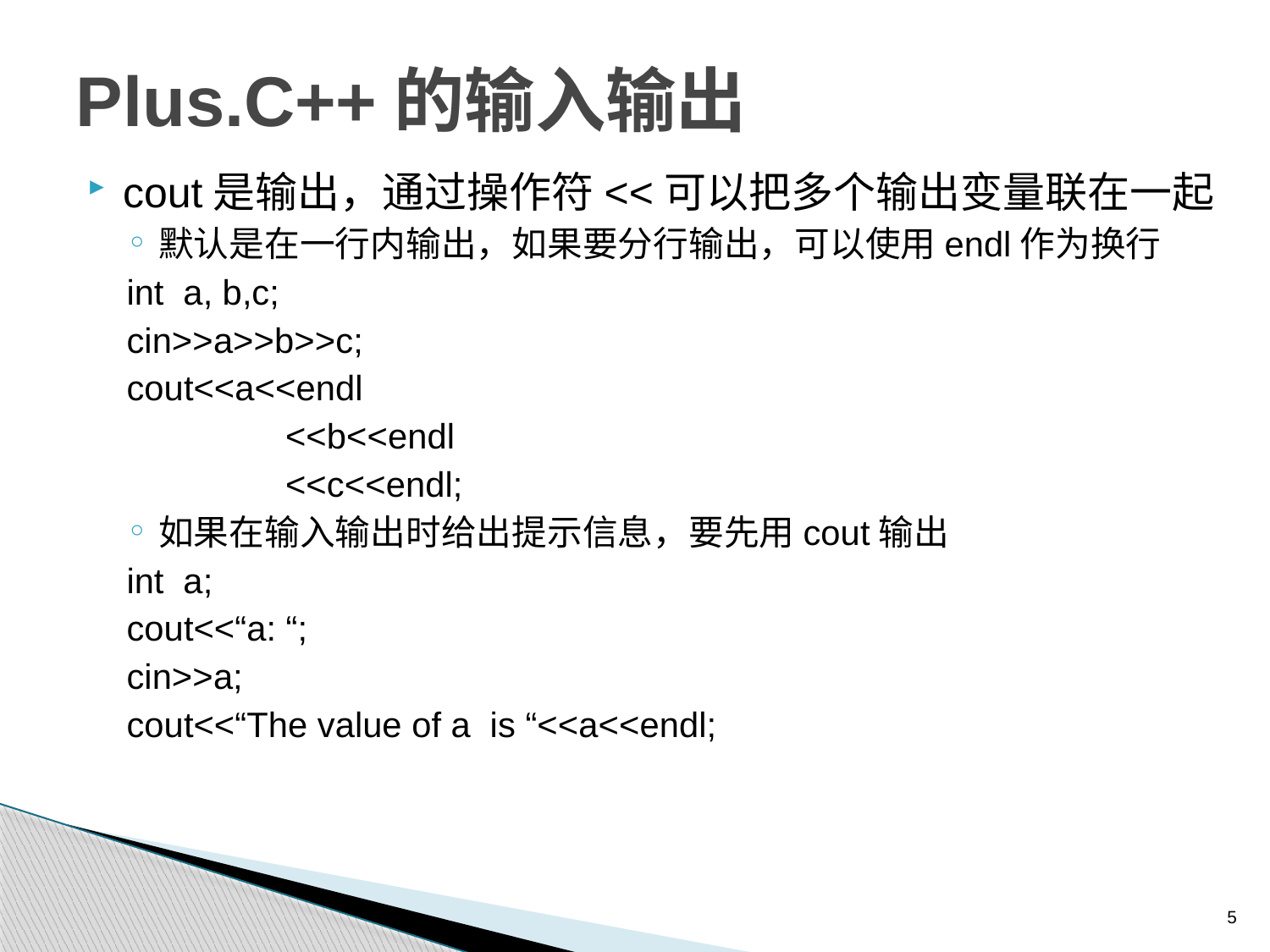

# Plus.C++的输入输出
cout是输出，通过操作符<<可以把多个输出变量联在一起
默认是在一行内输出，如果要分行输出，可以使用endl作为换行
int  a, b,c;
cin>>a>>b>>c;
cout<<a<<endl
		<<b<<endl
		<<c<<endl;
如果在输入输出时给出提示信息，要先用cout输出
int  a;
cout<<“a: “;
cin>>a;
cout<<“The value of a  is “<<a<<endl;

5